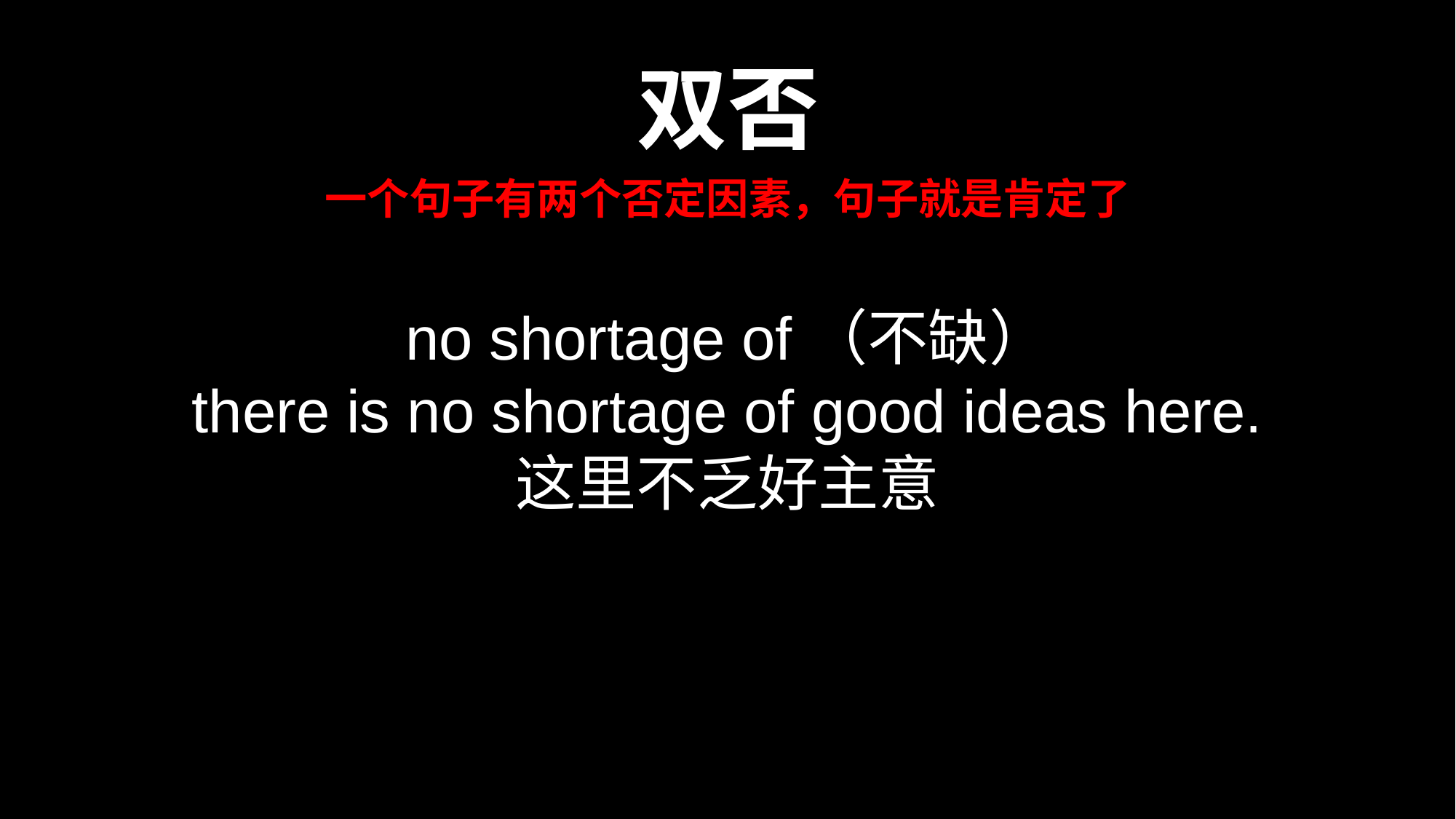

双否
一个句子有两个否定因素，句子就是肯定了
no shortage of（不缺）
there is no shortage of good ideas here.
这里不乏好主意